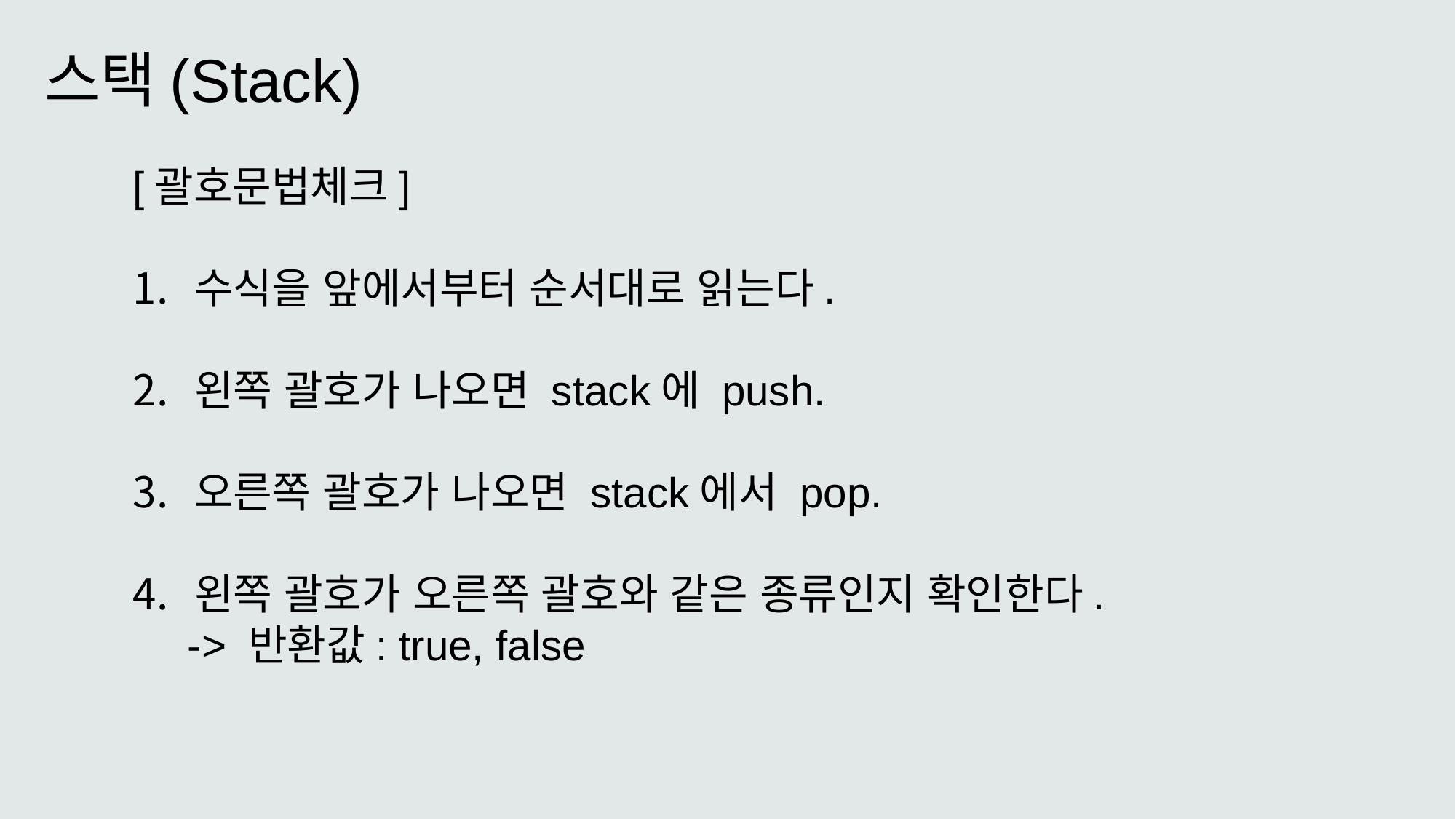

스택(Stack)
[괄호문법체크]

수식을 앞에서부터 순서대로 읽는다.

왼쪽 괄호가 나오면 stack에 push.

오른쪽 괄호가 나오면 stack에서 pop.

왼쪽 괄호가 오른쪽 괄호와 같은 종류인지 확인한다.
-> 반환값: true, false